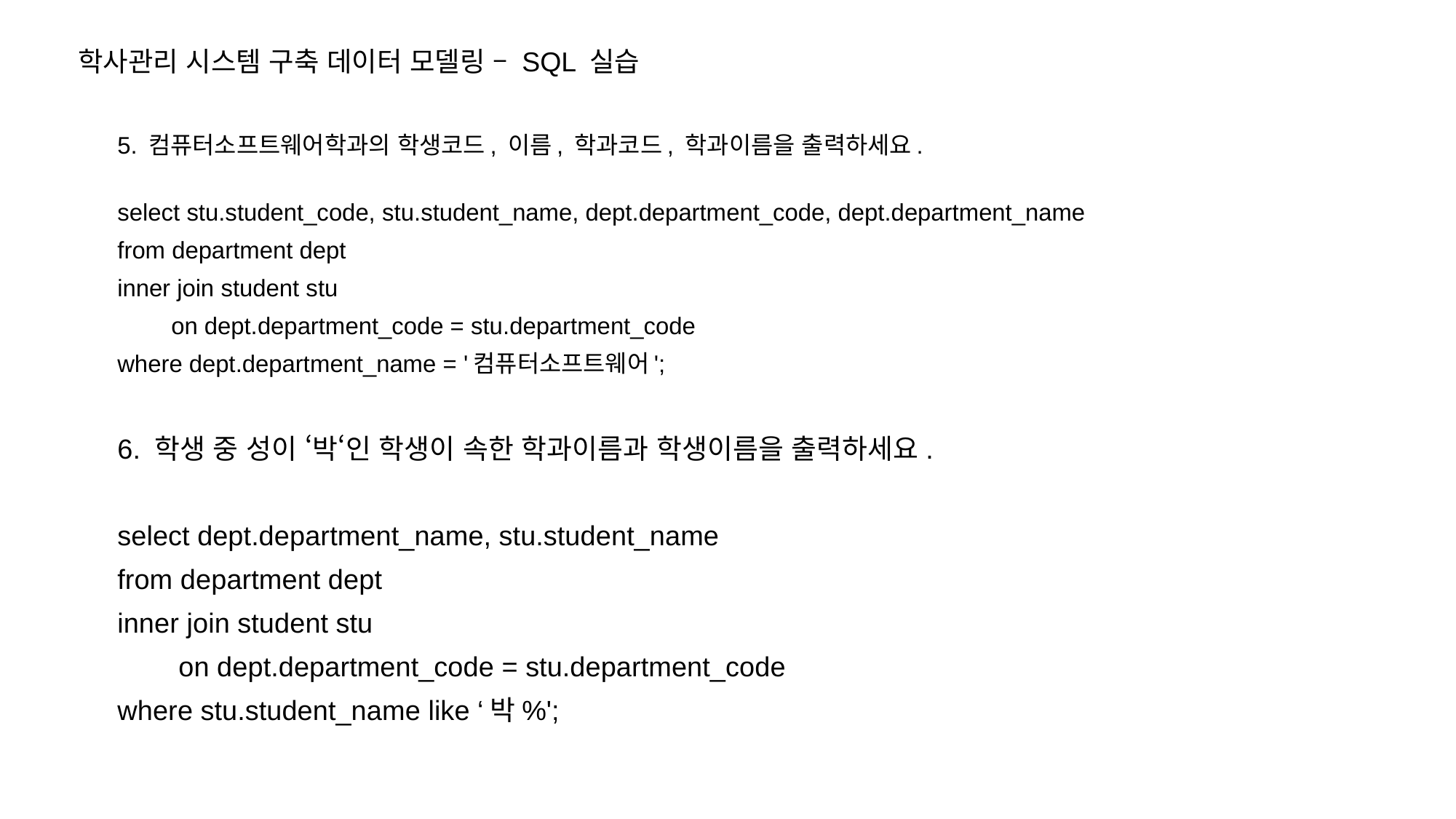

학사관리 시스템 구축 데이터 모델링 – SQL 실습
5. 컴퓨터소프트웨어학과의 학생코드, 이름, 학과코드, 학과이름을 출력하세요.
select stu.student_code, stu.student_name, dept.department_code, dept.department_name
from department dept
inner join student stu
        on dept.department_code = stu.department_code
where dept.department_name = '컴퓨터소프트웨어';
6. 학생 중 성이 ‘박‘인 학생이 속한 학과이름과 학생이름을 출력하세요.

select dept.department_name, stu.student_name
from department dept
inner join student stu
        on dept.department_code = stu.department_code
where stu.student_name like ‘박%';